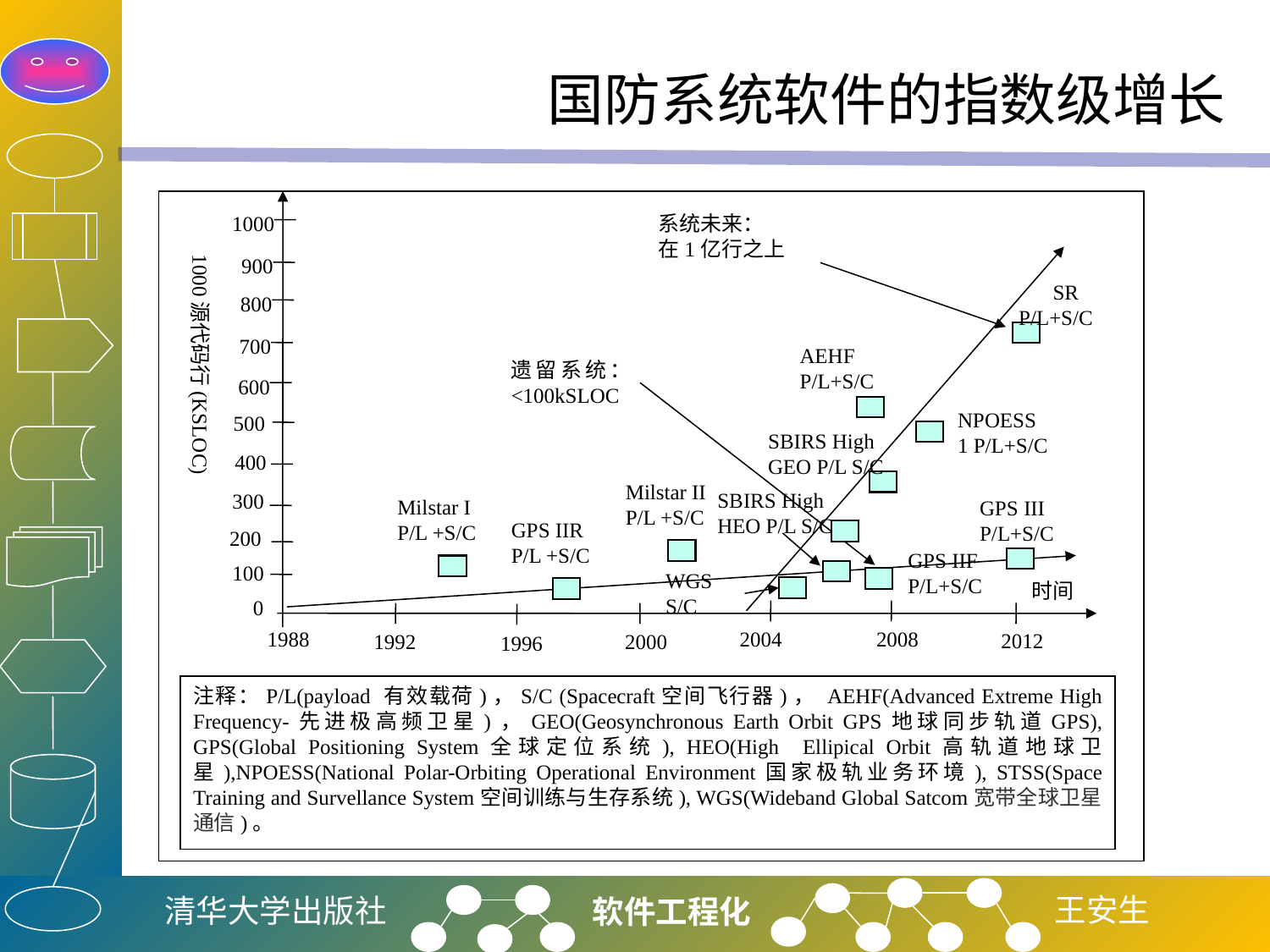

# 国防系统软件的指数级增长

1000
系统未来：
在1亿行之上
900
1000源代码行(KSLOC)
SR
P/L+S/C
800

700
AEHF
P/L+S/C
遗留系统：<100kSLOC
600

NPOESS
1 P/L+S/C
500
SBIRS High
GEO P/L S/C

400

Milstar II
P/L +S/C
SBIRS High
HEO P/L S/C
300
Milstar I
P/L +S/C
GPS III P/L+S/C
GPS IIR
P/L +S/C
200

GPS IIF P/L+S/C

100

WGS
S/C

时间

0
1988
2004
2008
2012
1992
2000
1996
注释：P/L(payload 有效载荷)，S/C (Spacecraft空间飞行器)， AEHF(Advanced Extreme High Frequency-先进极高频卫星)，GEO(Geosynchronous Earth Orbit GPS地球同步轨道GPS), GPS(Global Positioning System全球定位系统), HEO(High  Ellipical Orbit高轨道地球卫星),NPOESS(National Polar-Orbiting Operational Environment国家极轨业务环境), STSS(Space Training and Survellance System空间训练与生存系统), WGS(Wideband Global Satcom宽带全球卫星通信)。